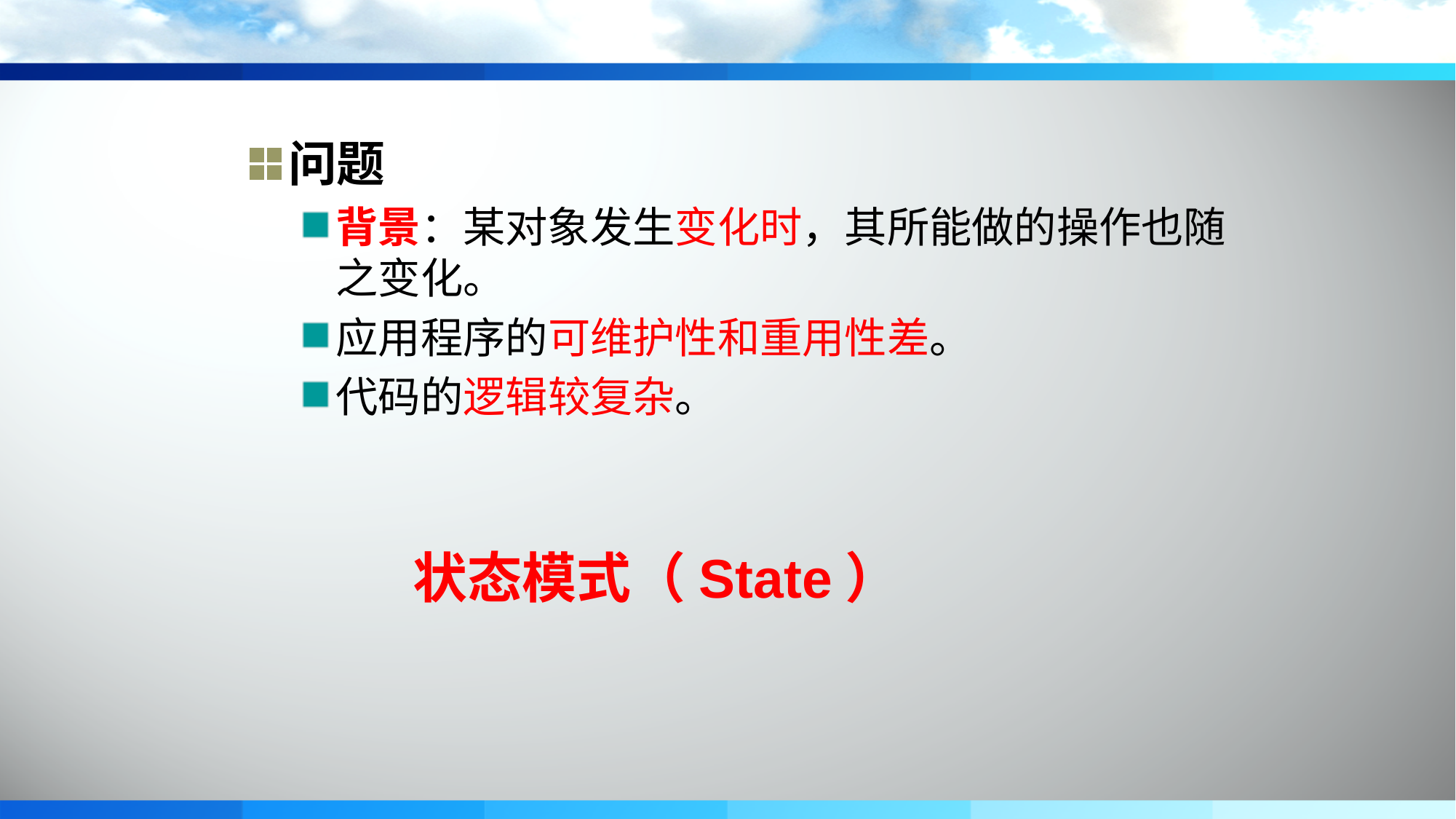

问题
背景：某对象发生变化时，其所能做的操作也随之变化。
应用程序的可维护性和重用性差。
代码的逻辑较复杂。
状态模式（State）